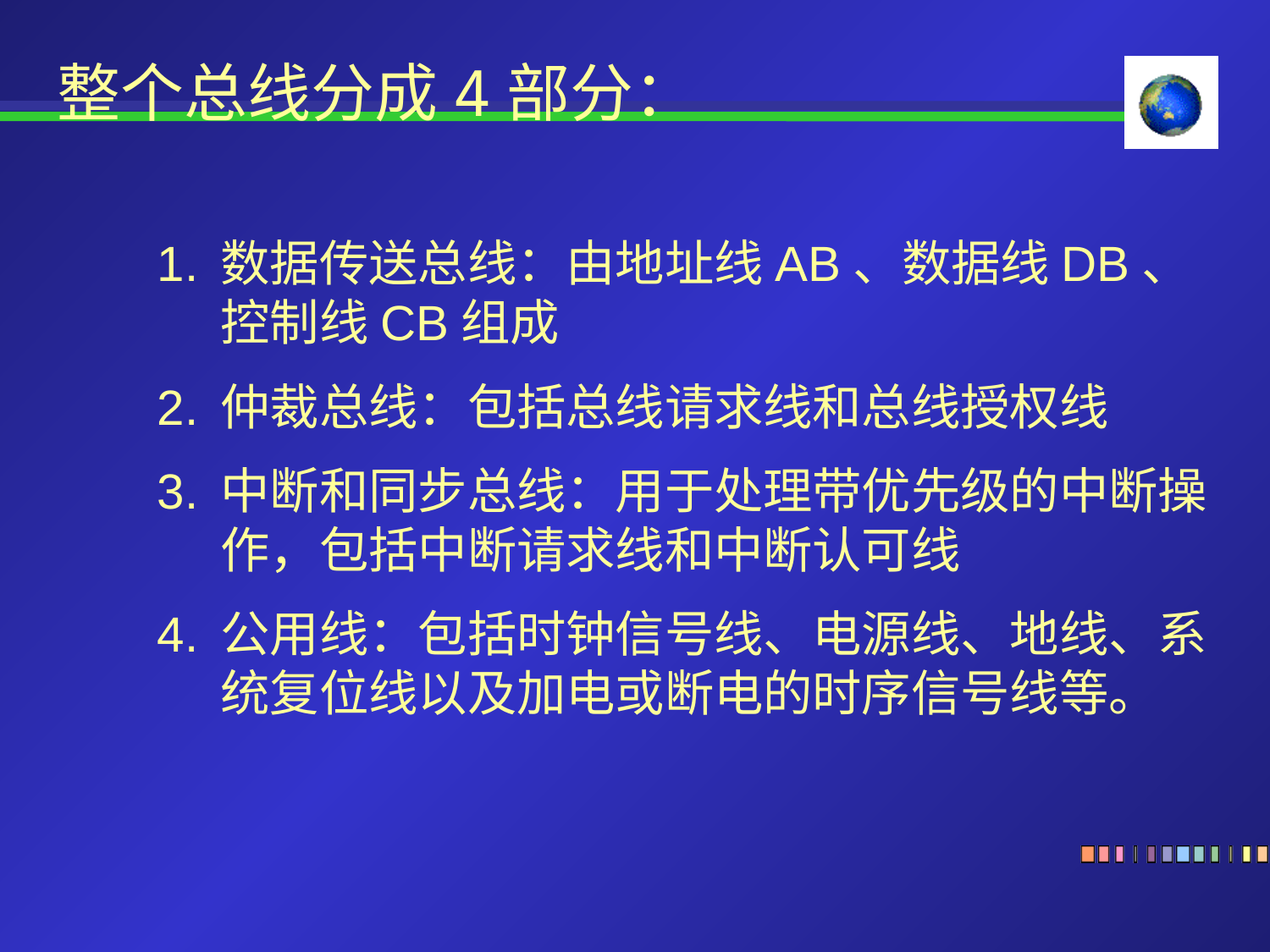

整个总线分成4部分：
数据传送总线：由地址线AB、数据线DB、控制线CB组成
仲裁总线：包括总线请求线和总线授权线
中断和同步总线：用于处理带优先级的中断操作，包括中断请求线和中断认可线
公用线：包括时钟信号线、电源线、地线、系统复位线以及加电或断电的时序信号线等。
111